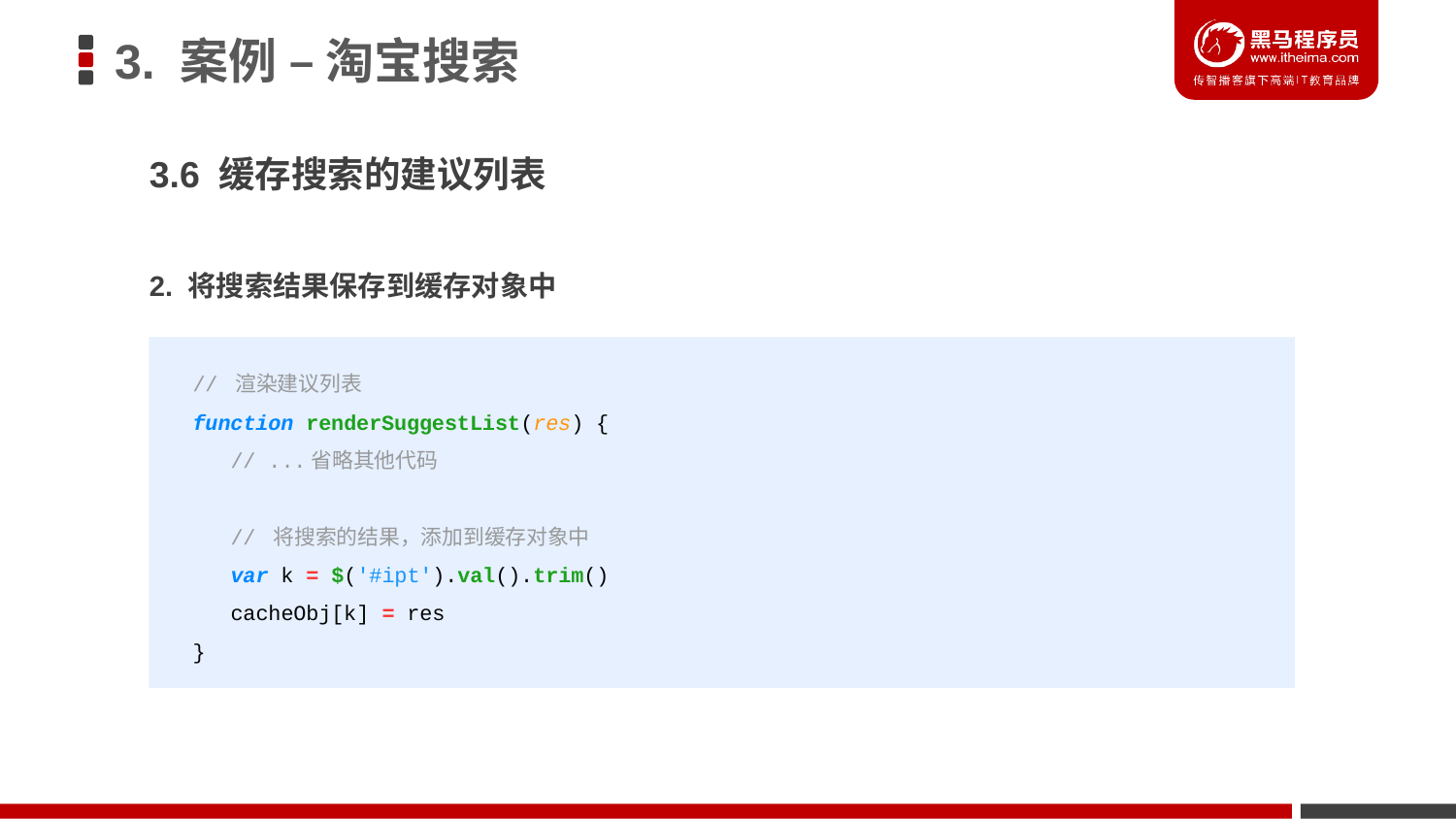

# 3. 案例 – 淘宝搜索
3.6 缓存搜索的建议列表
2. 将搜索结果保存到缓存对象中

 // 渲染建议列表
 function renderSuggestList(res) {
    // ...省略其他代码
    // 将搜索的结果，添加到缓存对象中
    var k = $('#ipt').val().trim()
    cacheObj[k] = res
 }